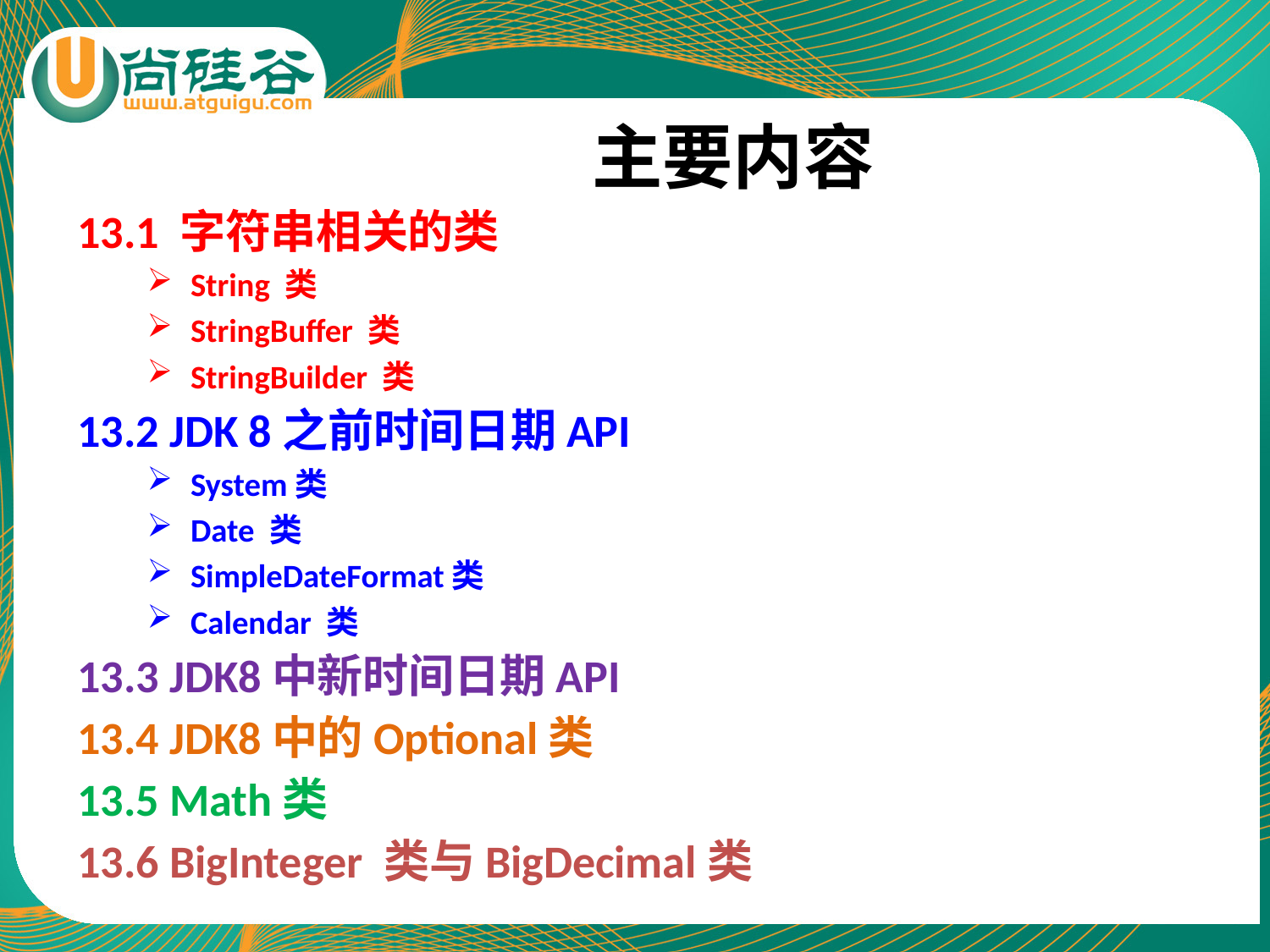

# 主要内容
13.1 字符串相关的类
String 类
StringBuffer 类
StringBuilder 类
13.2 JDK 8之前时间日期API
System类
Date 类
SimpleDateFormat类
Calendar 类
13.3 JDK8中新时间日期API
13.4 JDK8中的Optional类
13.5 Math类
13.6 BigInteger 类与BigDecimal类